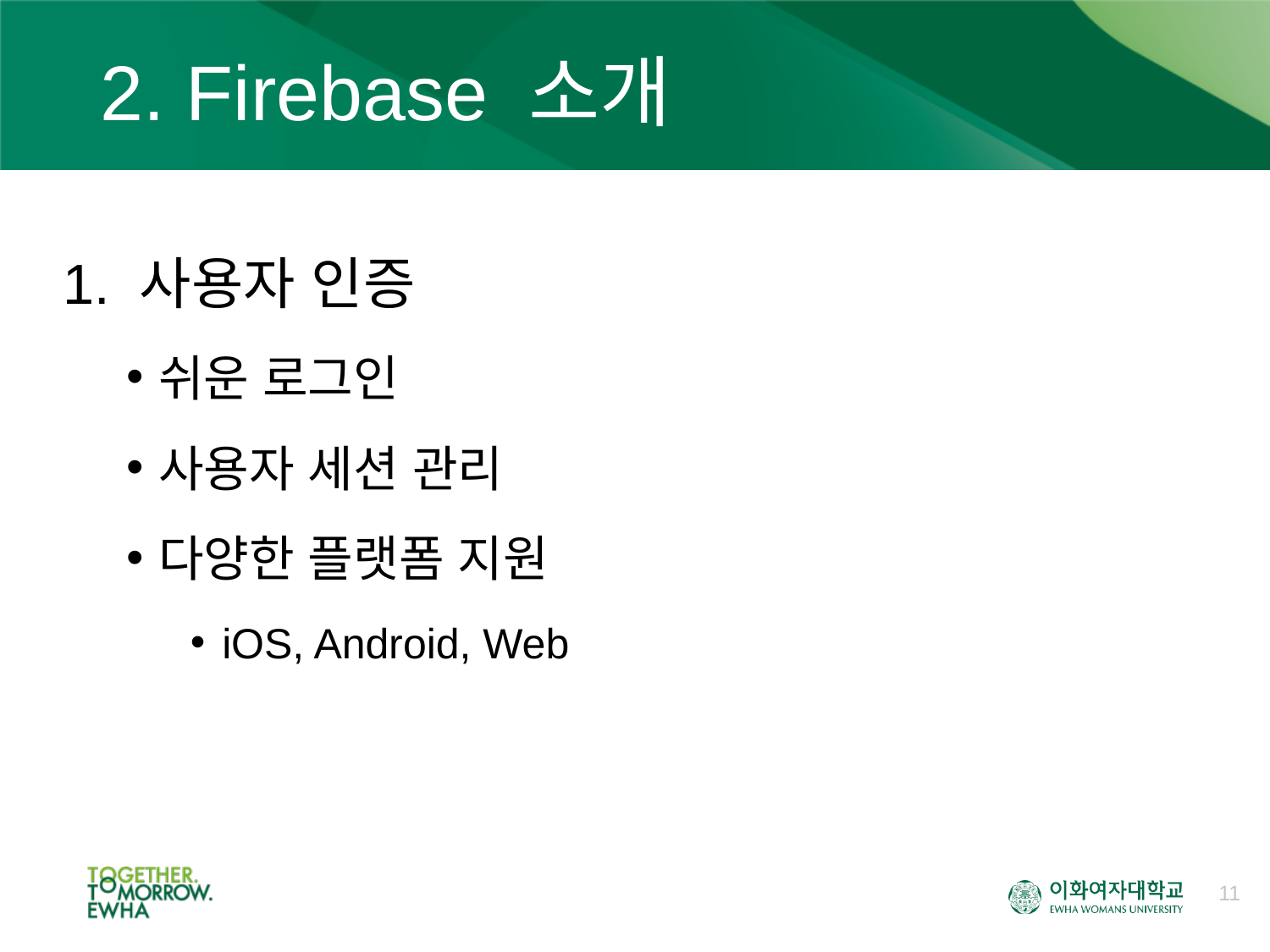

# 2. Firebase 소개
1. 사용자 인증
쉬운 로그인
사용자 세션 관리
다양한 플랫폼 지원
iOS, Android, Web

11